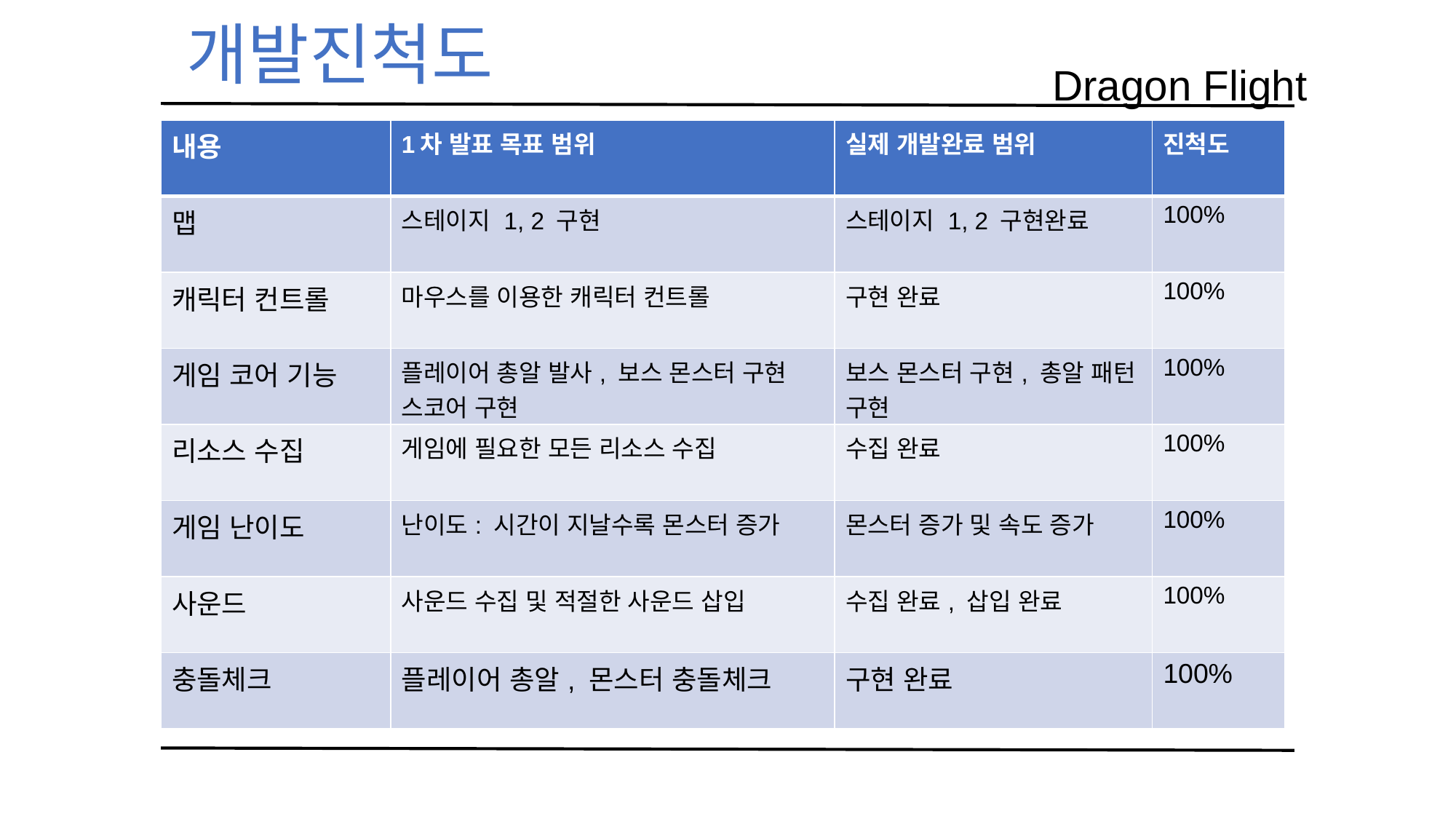

개발진척도
Dragon Flight
| 내용 | 1차 발표 목표 범위 | 실제 개발완료 범위 | 진척도 |
| --- | --- | --- | --- |
| 맵 | 스테이지 1, 2 구현 | 스테이지 1, 2 구현완료 | 100% |
| 캐릭터 컨트롤 | 마우스를 이용한 캐릭터 컨트롤 | 구현 완료 | 100% |
| 게임 코어 기능 | 플레이어 총알 발사, 보스 몬스터 구현 스코어 구현 | 보스 몬스터 구현, 총알 패턴 구현 | 100% |
| 리소스 수집 | 게임에 필요한 모든 리소스 수집 | 수집 완료 | 100% |
| 게임 난이도 | 난이도: 시간이 지날수록 몬스터 증가 | 몬스터 증가 및 속도 증가 | 100% |
| 사운드 | 사운드 수집 및 적절한 사운드 삽입 | 수집 완료, 삽입 완료 | 100% |
| 충돌체크 | 플레이어 총알, 몬스터 충돌체크 | 구현 완료 | 100% |